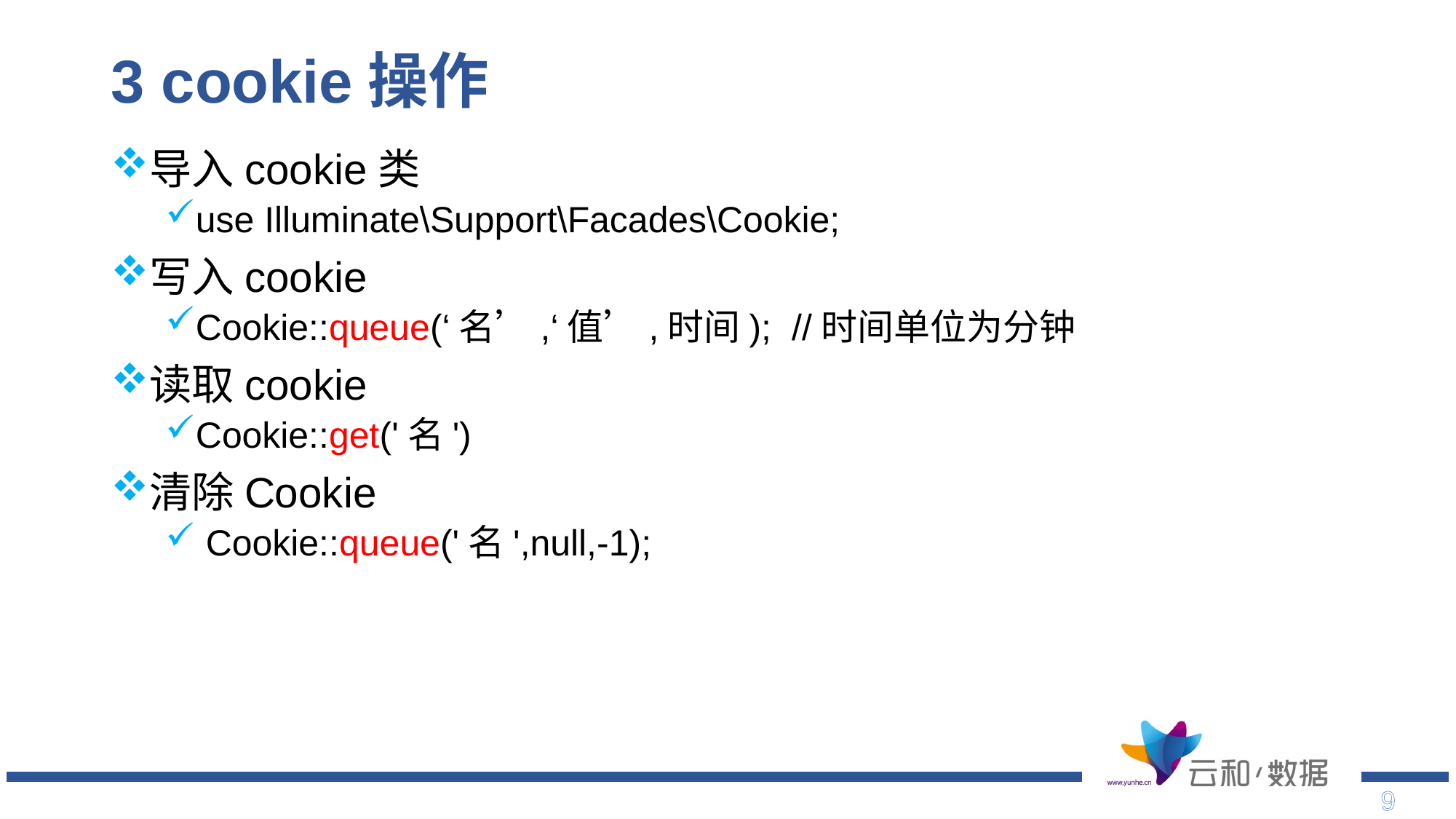

# 3 cookie操作
导入cookie类
use Illuminate\Support\Facades\Cookie;
写入cookie
Cookie::queue(‘名’,‘值’,时间);  //时间单位为分钟
读取cookie
Cookie::get('名')
清除Cookie
 Cookie::queue('名',null,-1);